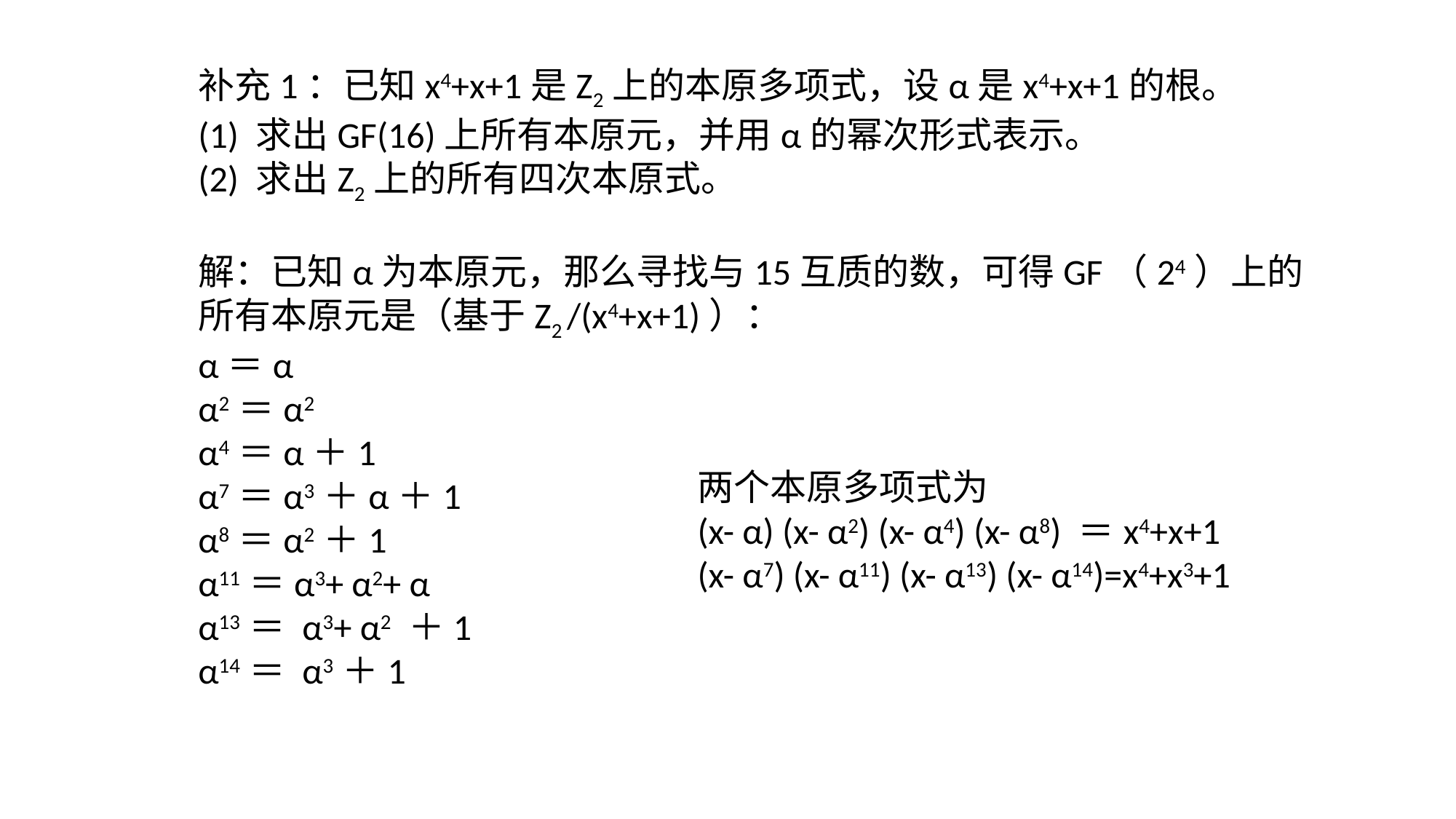

补充1：已知x4+x+1是Z2上的本原多项式，设α是x4+x+1的根。
(1) 求出GF(16)上所有本原元，并用α的幂次形式表示。
(2) 求出Z2上的所有四次本原式。

解：已知α为本原元，那么寻找与15互质的数，可得GF（24）上的所有本原元是（基于Z2 /(x4+x+1)）：
α＝α
α2＝α2
α4＝α＋1
α7＝α3＋α＋1
α8＝α2＋1
α11＝α3+ α2+ α
α13＝ α3+ α2 ＋1
α14＝ α3＋1
两个本原多项式为
(x- α) (x- α2) (x- α4) (x- α8) ＝x4+x+1
(x- α7) (x- α11) (x- α13) (x- α14)=x4+x3+1